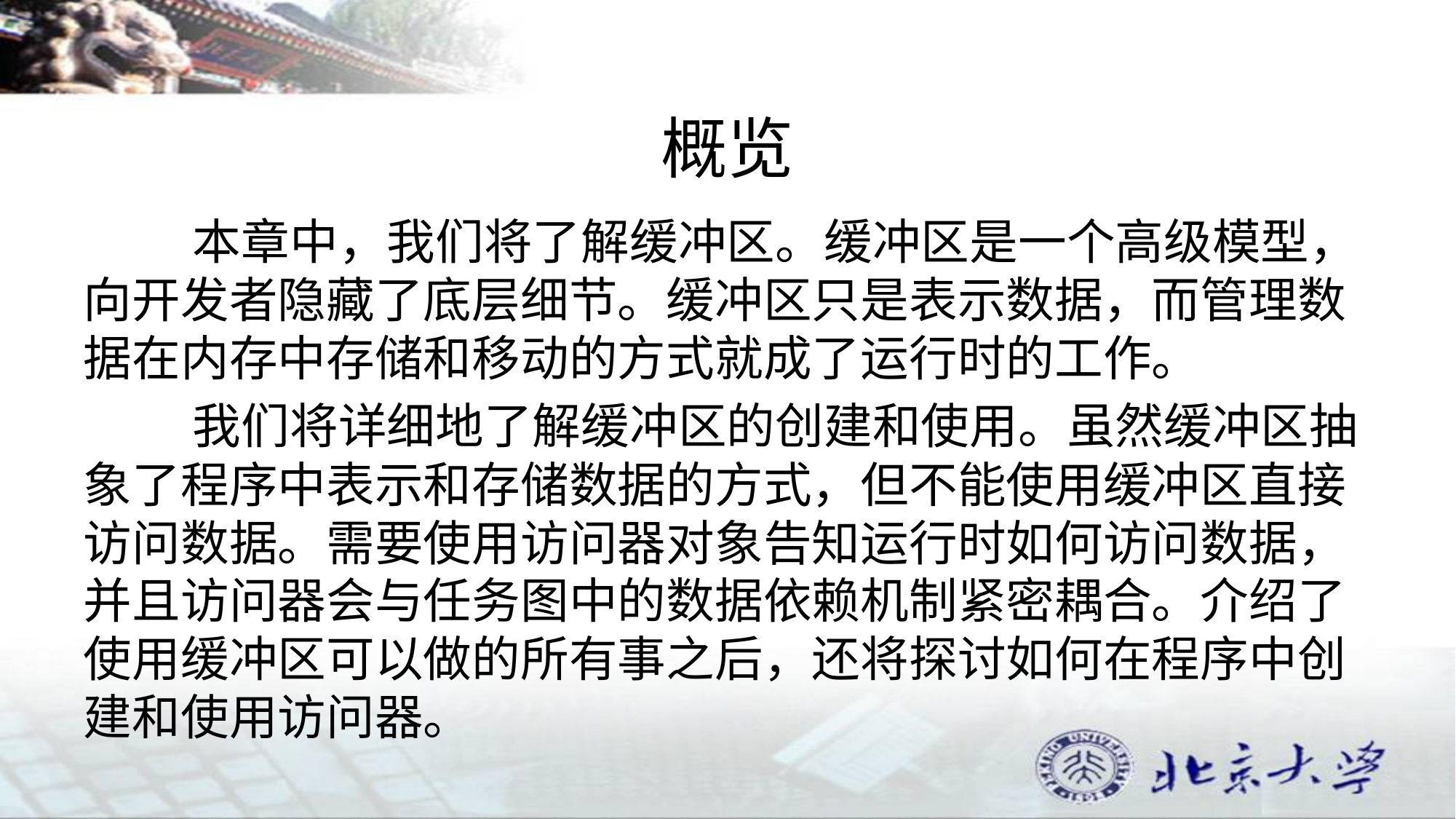

# 概览
	本章中，我们将了解缓冲区。缓冲区是一个高级模型，向开发者隐藏了底层细节。缓冲区只是表示数据，而管理数据在内存中存储和移动的方式就成了运行时的工作。
	我们将详细地了解缓冲区的创建和使用。虽然缓冲区抽象了程序中表示和存储数据的方式，但不能使用缓冲区直接访问数据。需要使用访问器对象告知运行时如何访问数据，并且访问器会与任务图中的数据依赖机制紧密耦合。介绍了使用缓冲区可以做的所有事之后，还将探讨如何在程序中创建和使用访问器。